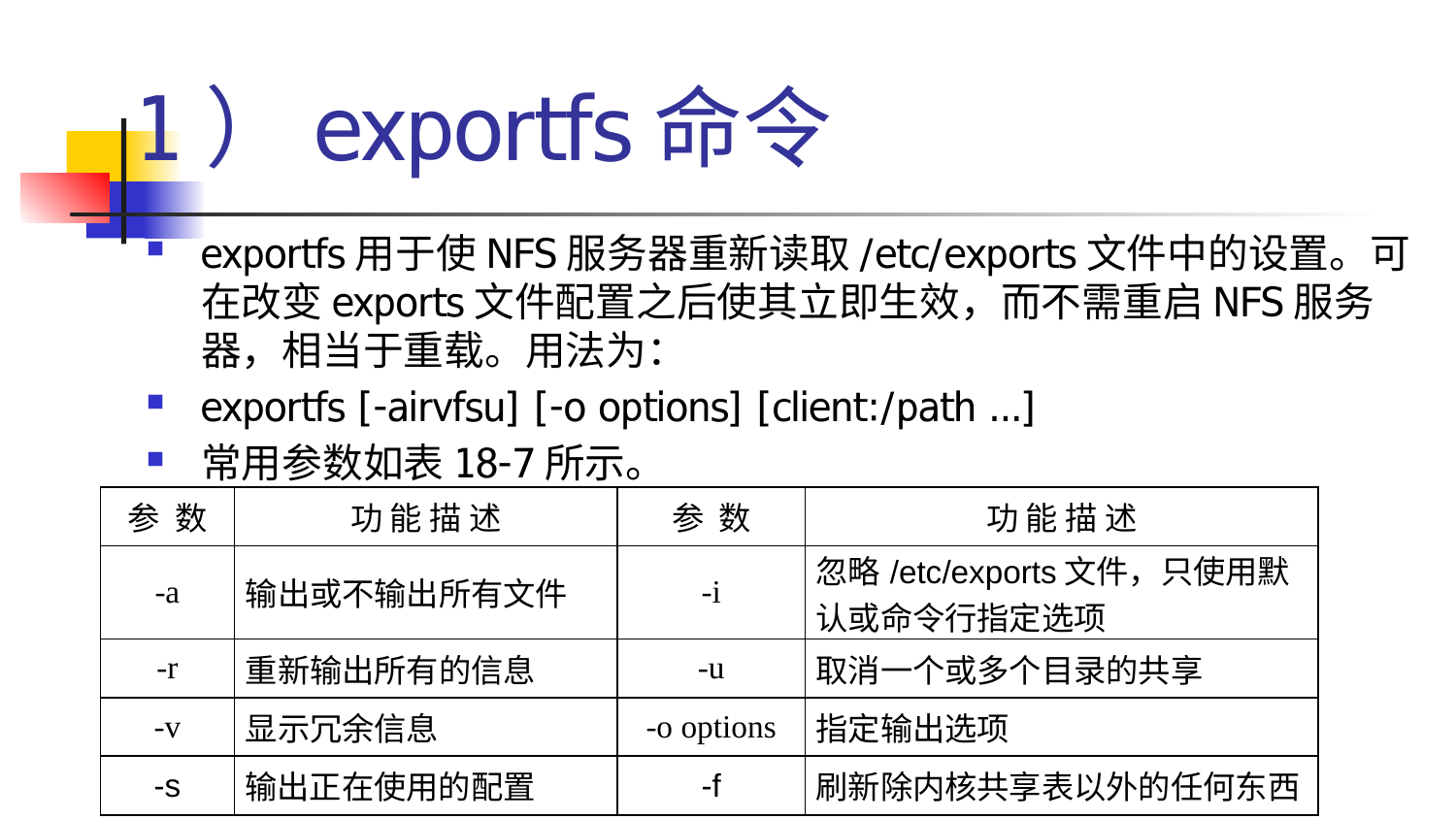

# 1）exportfs命令
exportfs用于使NFS服务器重新读取/etc/exports文件中的设置。可在改变exports文件配置之后使其立即生效，而不需重启NFS服务器，相当于重载。用法为：
exportfs [-airvfsu] [-o options] [client:/path …]
常用参数如表18-7所示。
| 参 数 | 功 能 描 述 | 参 数 | 功 能 描 述 |
| --- | --- | --- | --- |
| -a | 输出或不输出所有文件 | -i | 忽略/etc/exports文件，只使用默认或命令行指定选项 |
| -r | 重新输出所有的信息 | -u | 取消一个或多个目录的共享 |
| -v | 显示冗余信息 | -o options | 指定输出选项 |
| -s | 输出正在使用的配置 | -f | 刷新除内核共享表以外的任何东西 |